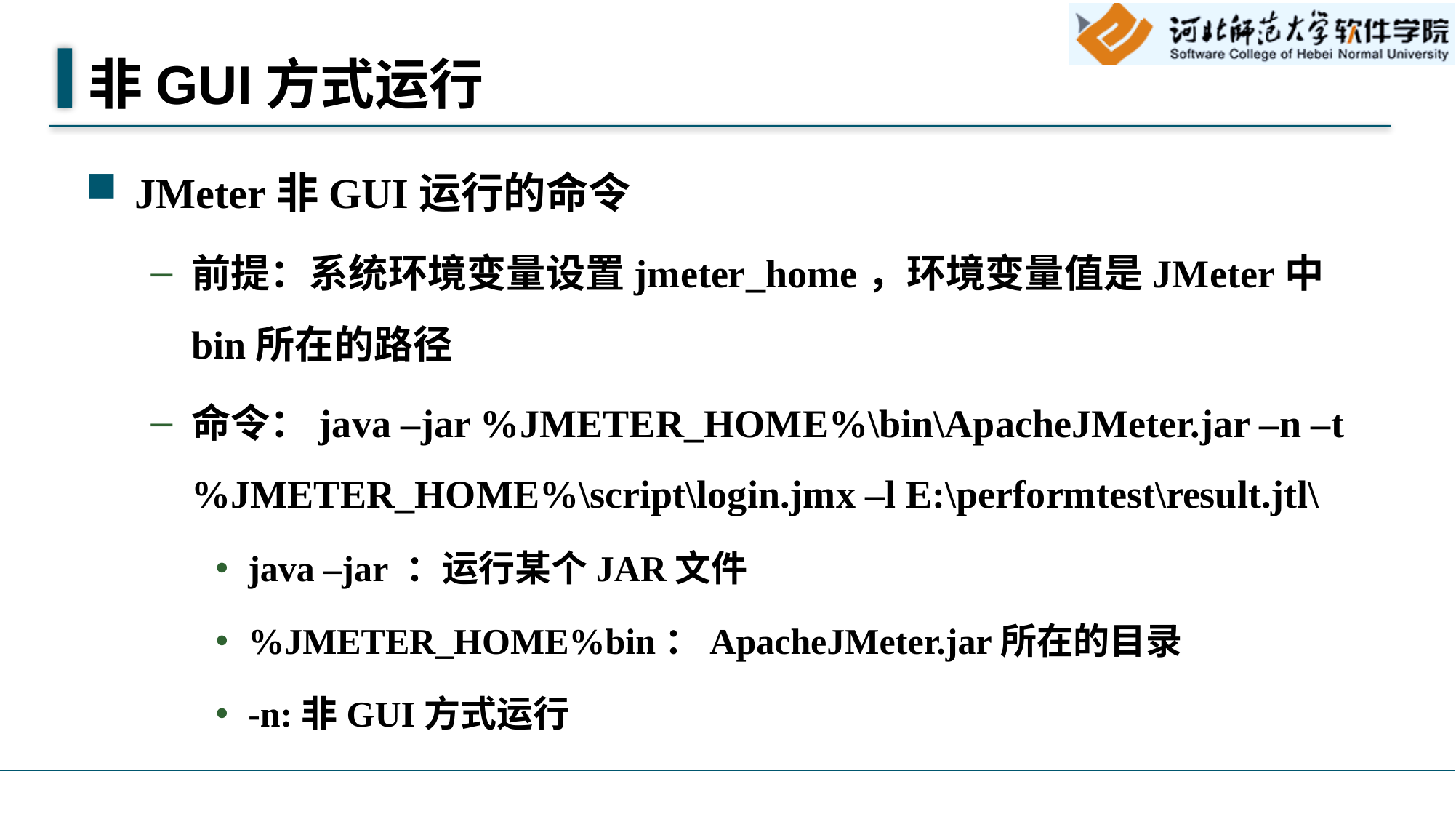

# 非GUI方式运行
JMeter非GUI运行的命令
前提：系统环境变量设置jmeter_home，环境变量值是JMeter中bin所在的路径
命令：java –jar %JMETER_HOME%\bin\ApacheJMeter.jar –n –t %JMETER_HOME%\script\login.jmx –l E:\performtest\result.jtl\
java –jar ：运行某个JAR文件
%JMETER_HOME%bin：ApacheJMeter.jar所在的目录
-n:非GUI方式运行